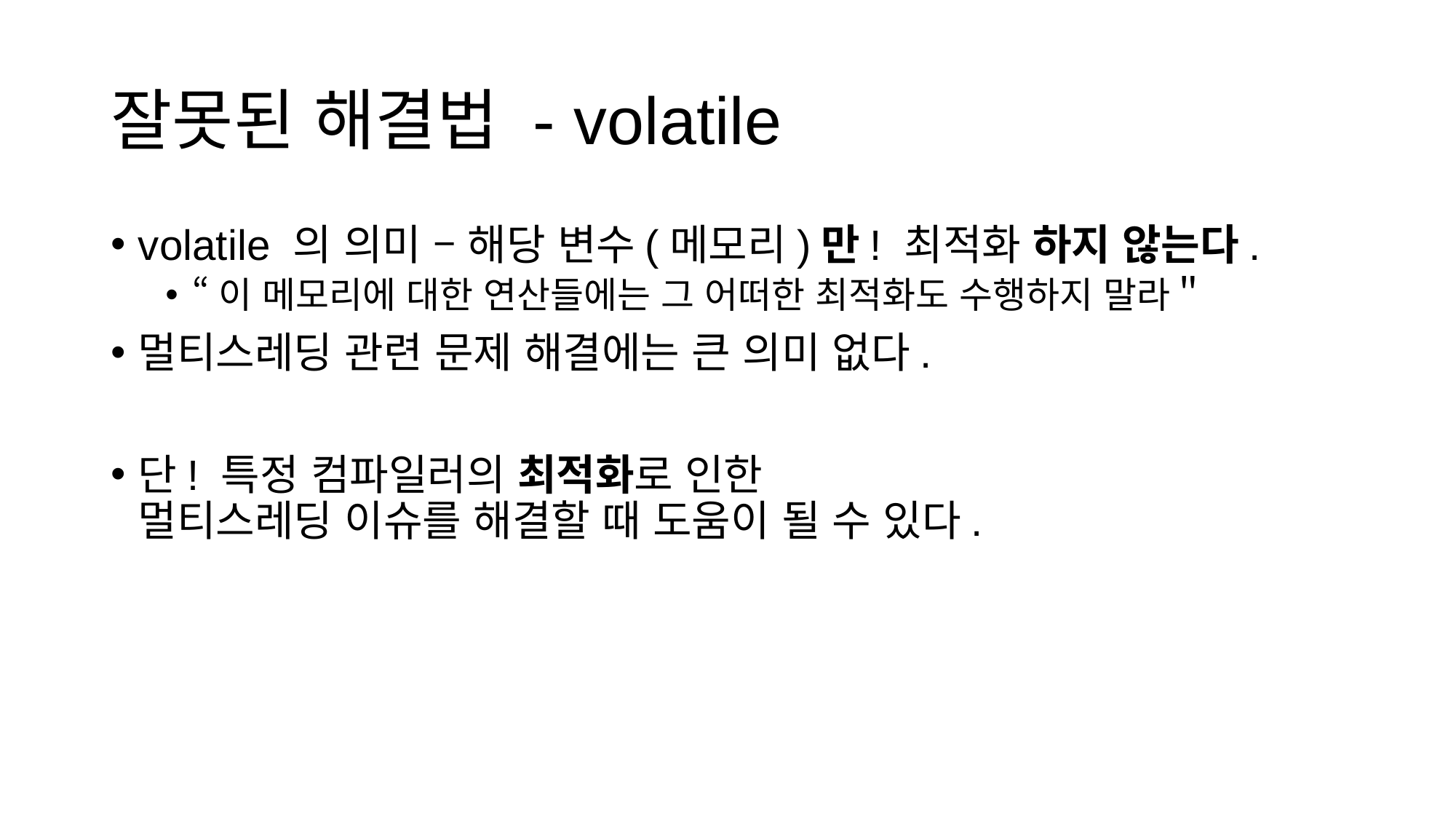

# 잘못된 해결법 - volatile
volatile 의 의미 – 해당 변수(메모리)만! 최적화 하지 않는다.
“이 메모리에 대한 연산들에는 그 어떠한 최적화도 수행하지 말라＂
멀티스레딩 관련 문제 해결에는 큰 의미 없다.

단! 특정 컴파일러의 최적화로 인한
멀티스레딩 이슈를 해결할 때 도움이 될 수 있다.